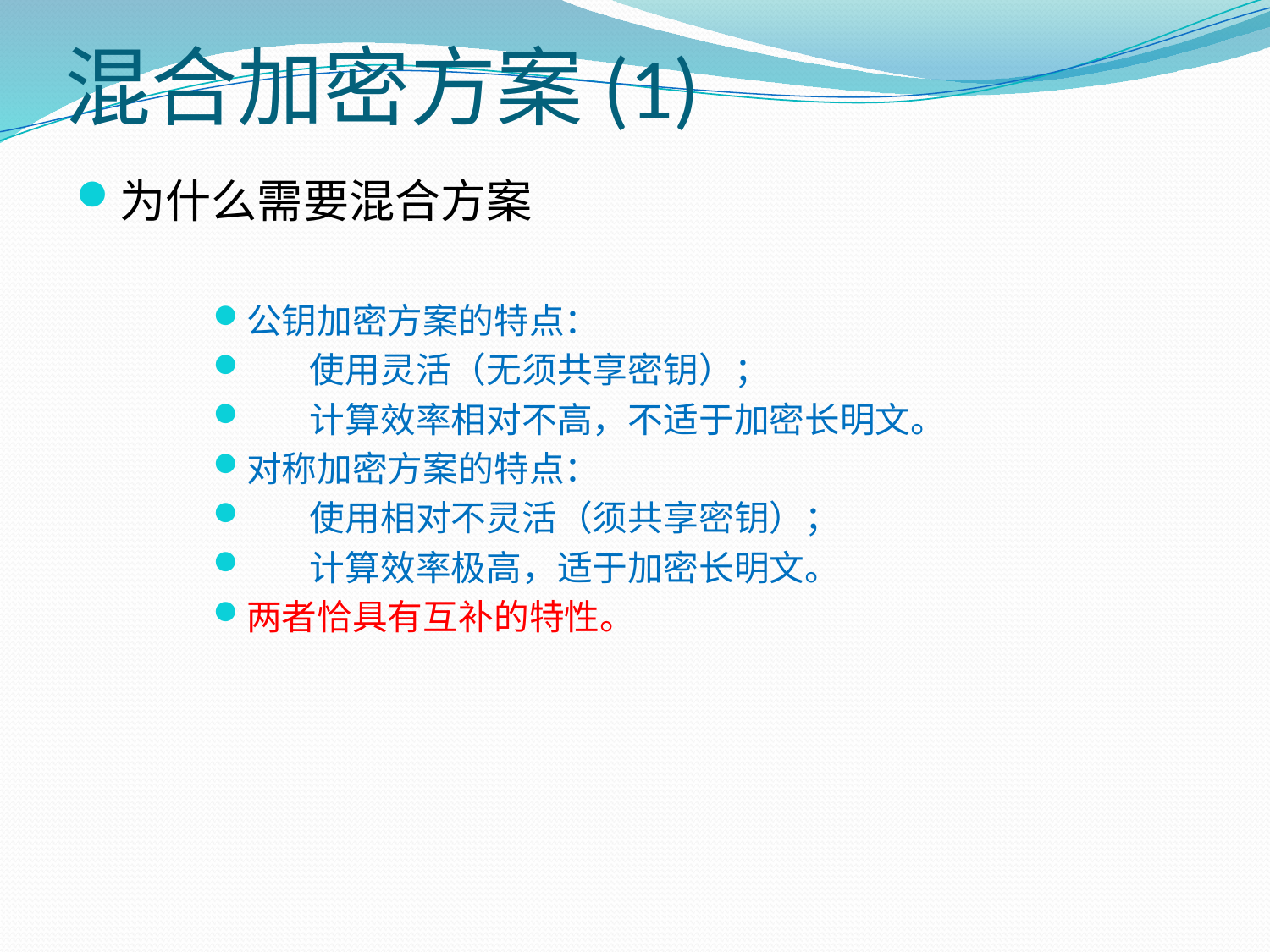

# 混合加密方案(1)
为什么需要混合方案

公钥加密方案的特点：
       使用灵活（无须共享密钥）；
       计算效率相对不高，不适于加密长明文。
对称加密方案的特点：
       使用相对不灵活（须共享密钥）；
       计算效率极高，适于加密长明文。
两者恰具有互补的特性。